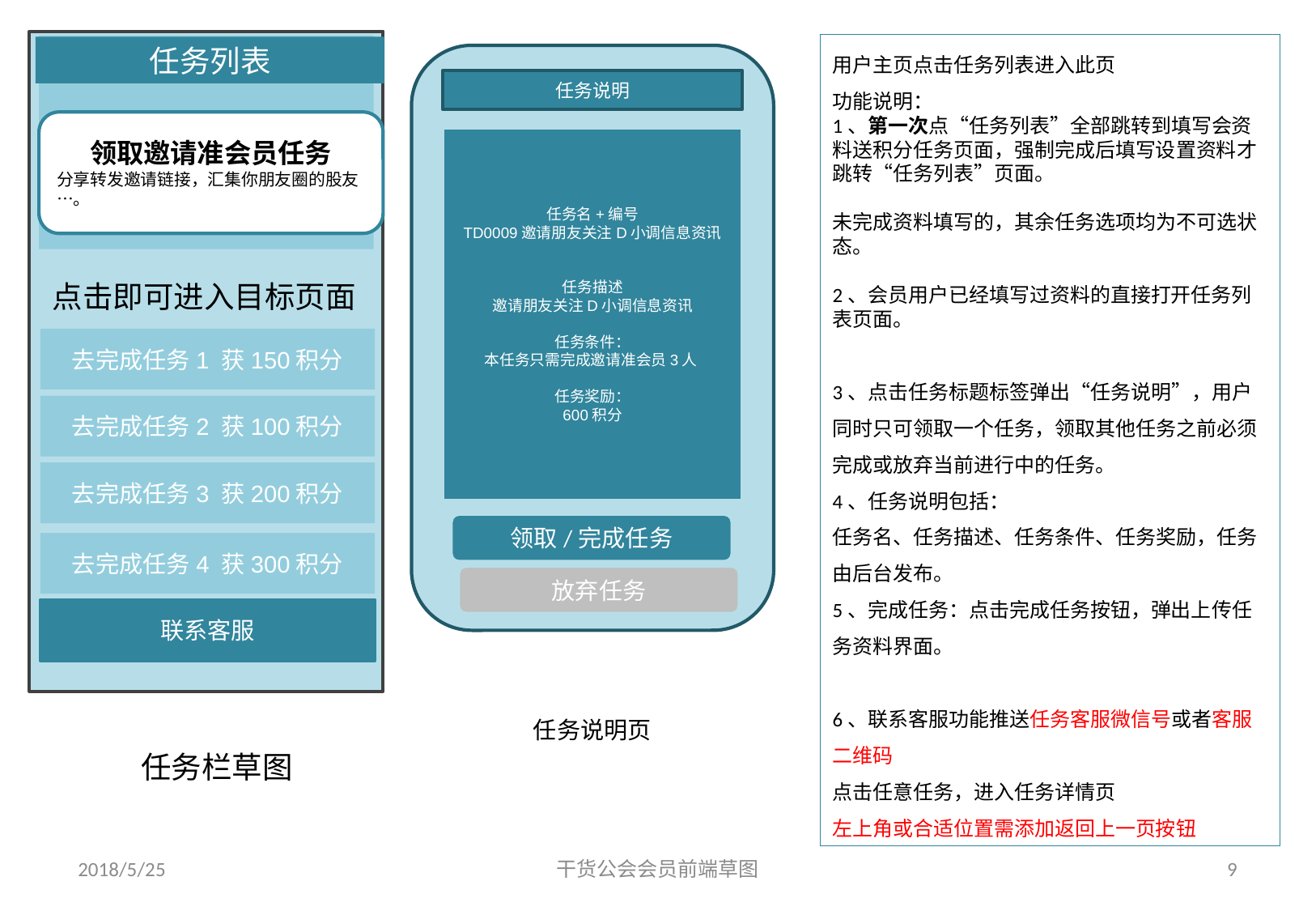

任务列表
领取邀请准会员任务
分享转发邀请链接，汇集你朋友圈的股友…。
点击即可进入目标页面
去完成任务1 获150积分
去完成任务2 获100积分
去完成任务3 获200积分
去完成任务4 获300积分
联系客服
用户主页点击任务列表进入此页
功能说明：
1、第一次点“任务列表”全部跳转到填写会资料送积分任务页面，强制完成后填写设置资料才跳转“任务列表”页面。

未完成资料填写的，其余任务选项均为不可选状态。

2、会员用户已经填写过资料的直接打开任务列表页面。

3、点击任务标题标签弹出“任务说明”，用户同时只可领取一个任务，领取其他任务之前必须完成或放弃当前进行中的任务。
4、任务说明包括：
任务名、任务描述、任务条件、任务奖励，任务由后台发布。
5、完成任务：点击完成任务按钮，弹出上传任务资料界面。

6、联系客服功能推送任务客服微信号或者客服二维码
点击任意任务，进入任务详情页
左上角或合适位置需添加返回上一页按钮

任务说明
任务名+编号
TD0009邀请朋友关注D小调信息资讯

任务描述
邀请朋友关注D小调信息资讯

任务条件：
本任务只需完成邀请准会员3人

任务奖励：
600积分
领取/完成任务
放弃任务
任务说明页
任务栏草图
2018/5/25
干货公会会员前端草图
9